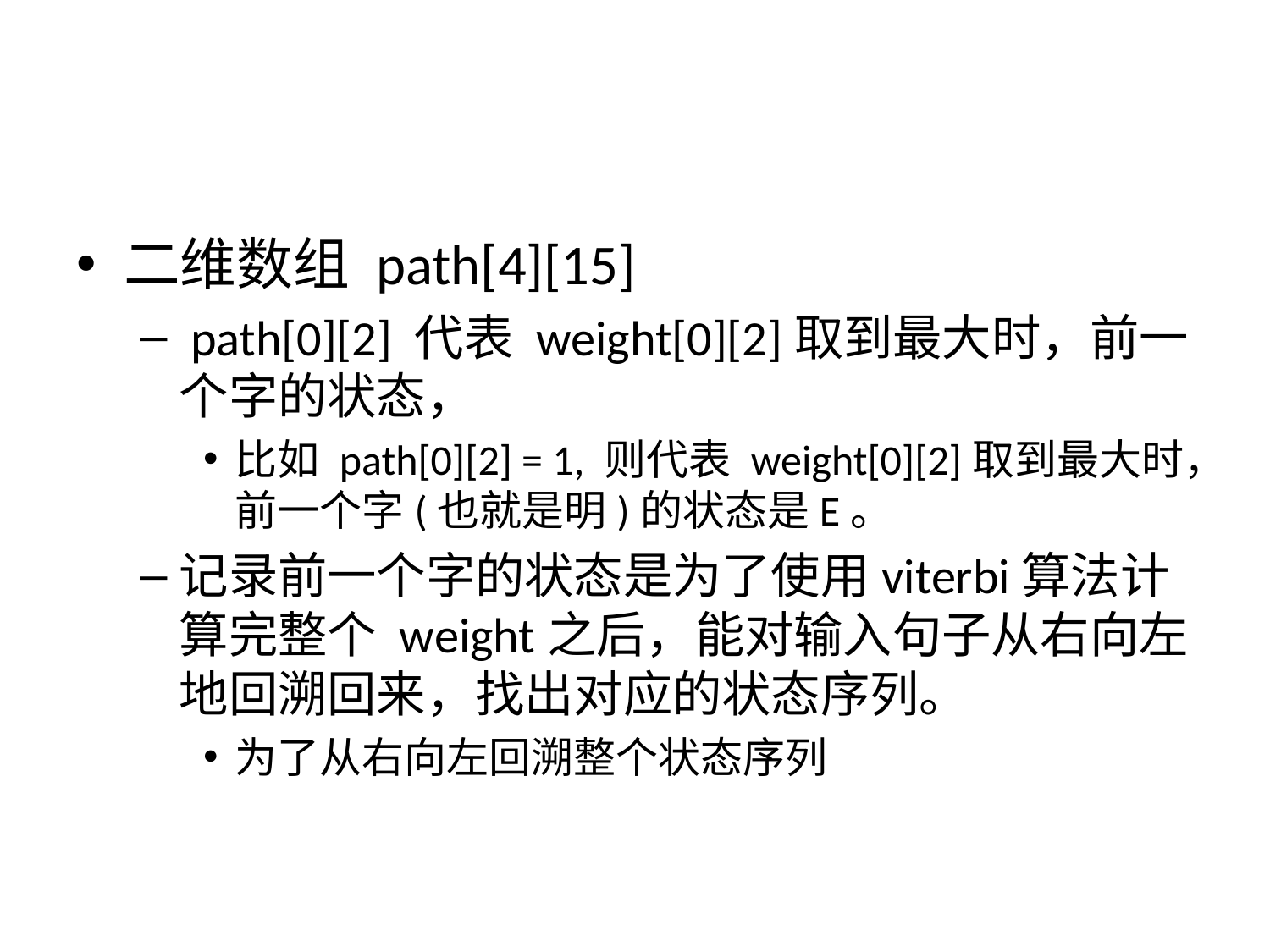

#
二维数组 path[4][15]
 path[0][2] 代表 weight[0][2]取到最大时，前一个字的状态，
比如 path[0][2] = 1, 则代表 weight[0][2]取到最大时，前一个字(也就是明)的状态是E。
记录前一个字的状态是为了使用viterbi算法计算完整个 weight之后，能对输入句子从右向左地回溯回来，找出对应的状态序列。
为了从右向左回溯整个状态序列